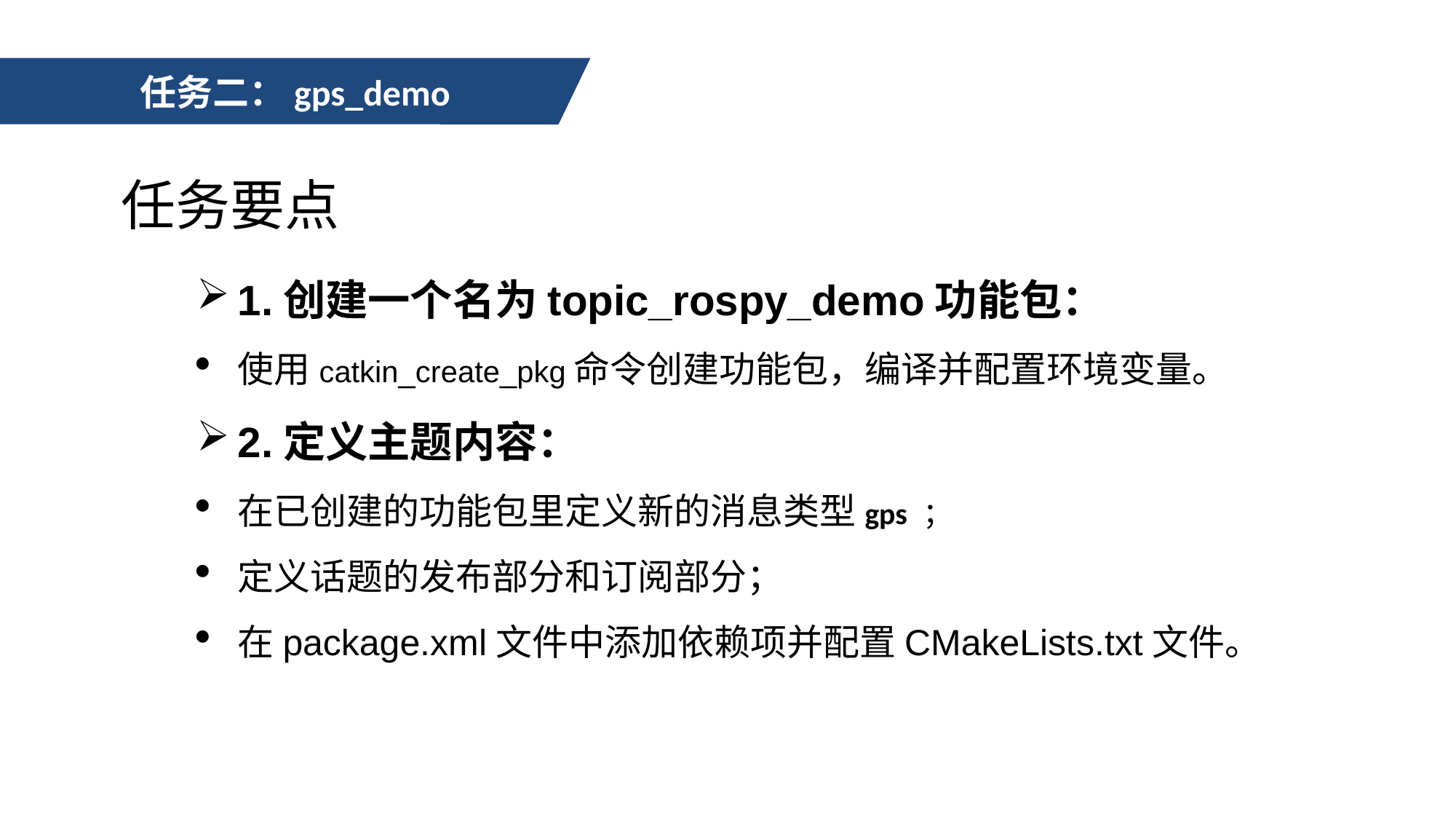

任务二：gps_demo
任务要点
1.创建一个名为topic_rospy_demo功能包：
使用catkin_create_pkg命令创建功能包，编译并配置环境变量。
2.定义主题内容：
在已创建的功能包里定义新的消息类型gps ；
定义话题的发布部分和订阅部分；
在package.xml文件中添加依赖项并配置CMakeLists.txt文件。